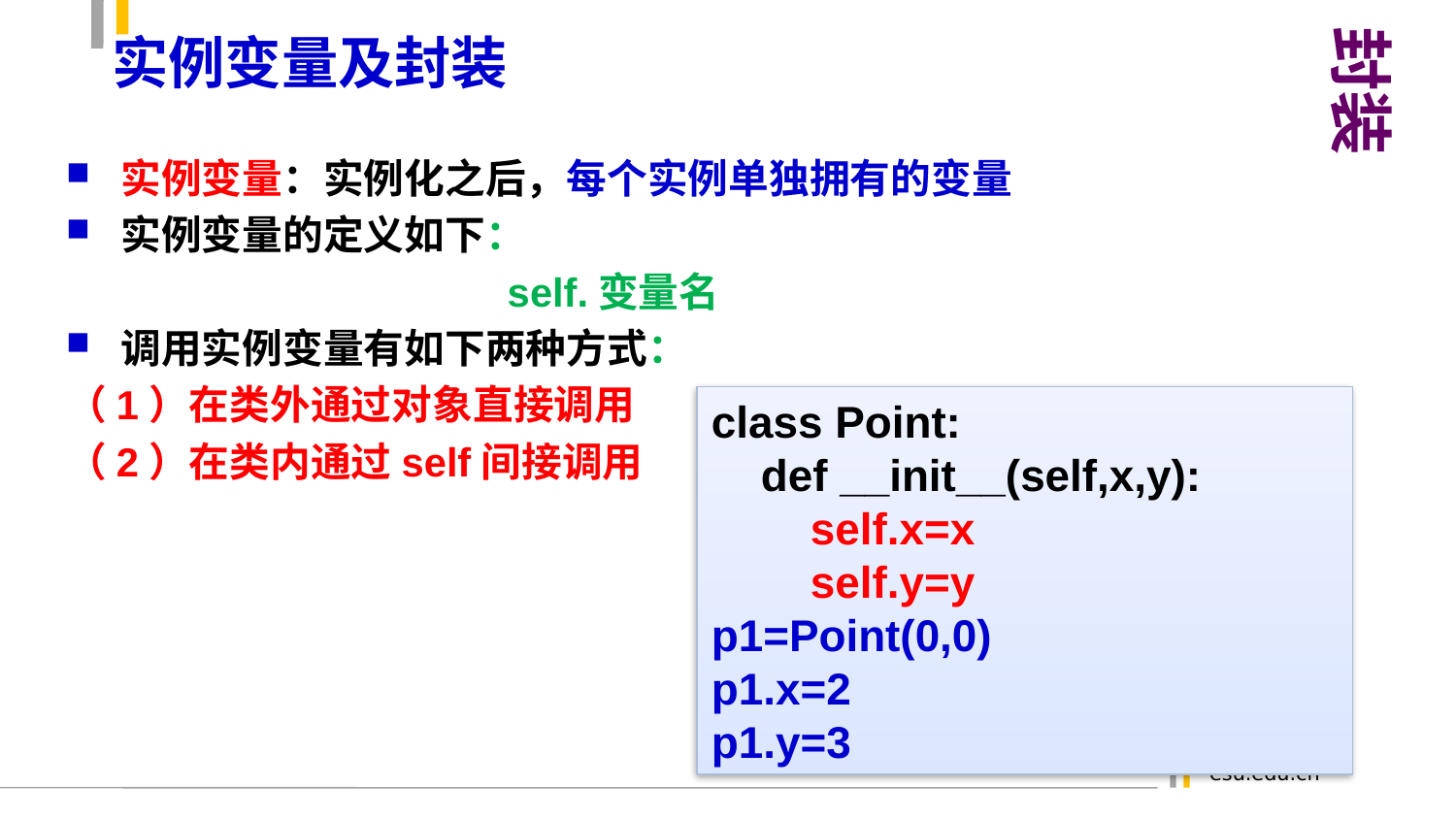

封装
实例变量及封装
实例变量：实例化之后，每个实例单独拥有的变量
实例变量的定义如下：
    self.变量名
调用实例变量有如下两种方式：
（1）在类外通过对象直接调用
（2）在类内通过self间接调用

class Point:
    def __init__(self,x,y):
        self.x=x
        self.y=y
p1=Point(0,0)
p1.x=2
p1.y=3